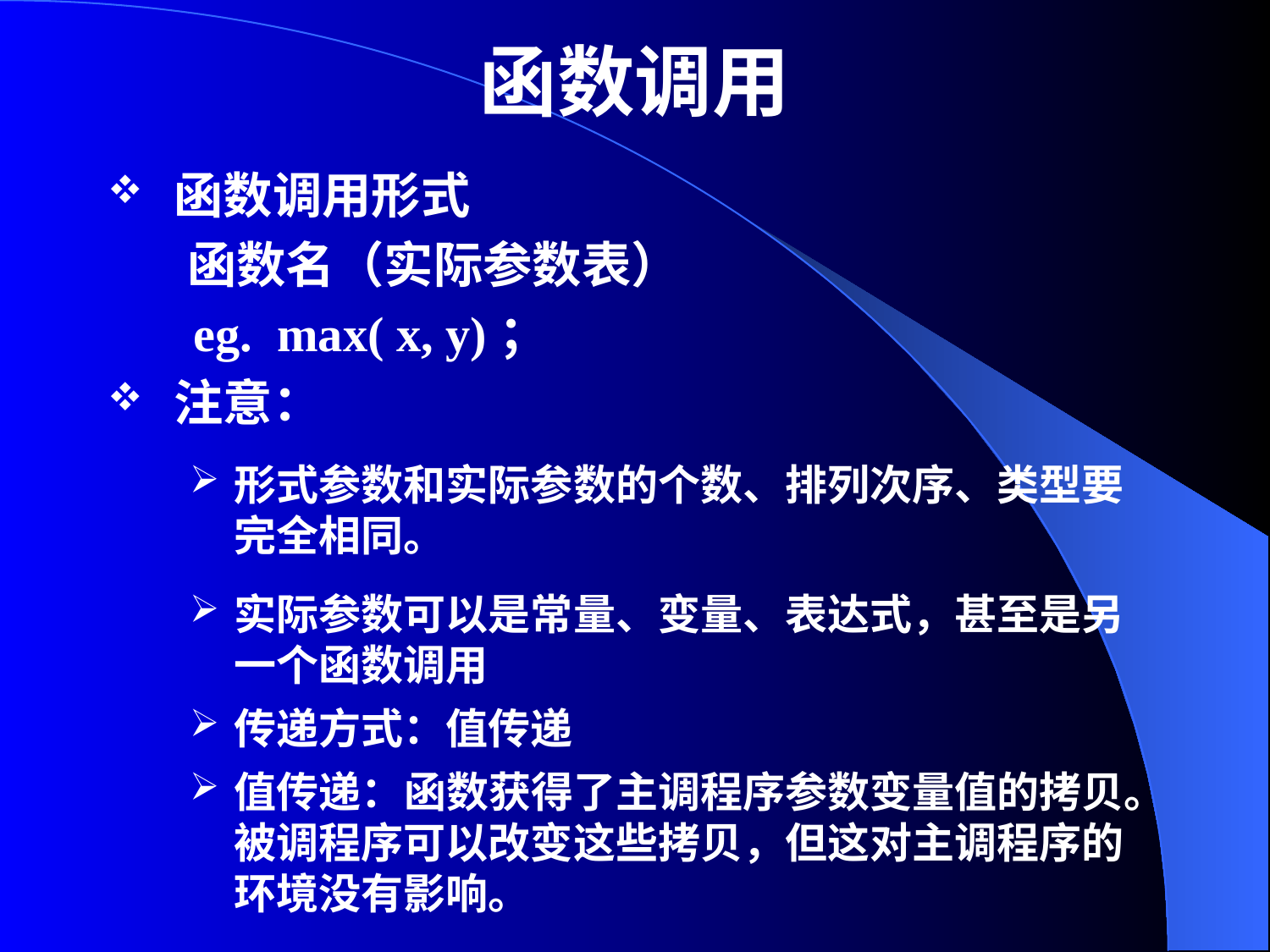

# 函数调用
函数调用形式
      函数名（实际参数表）
       eg.  max( x, y)；
注意：
形式参数和实际参数的个数、排列次序、类型要完全相同。
实际参数可以是常量、变量、表达式，甚至是另一个函数调用
传递方式：值传递
值传递：函数获得了主调程序参数变量值的拷贝。被调程序可以改变这些拷贝，但这对主调程序的环境没有影响。